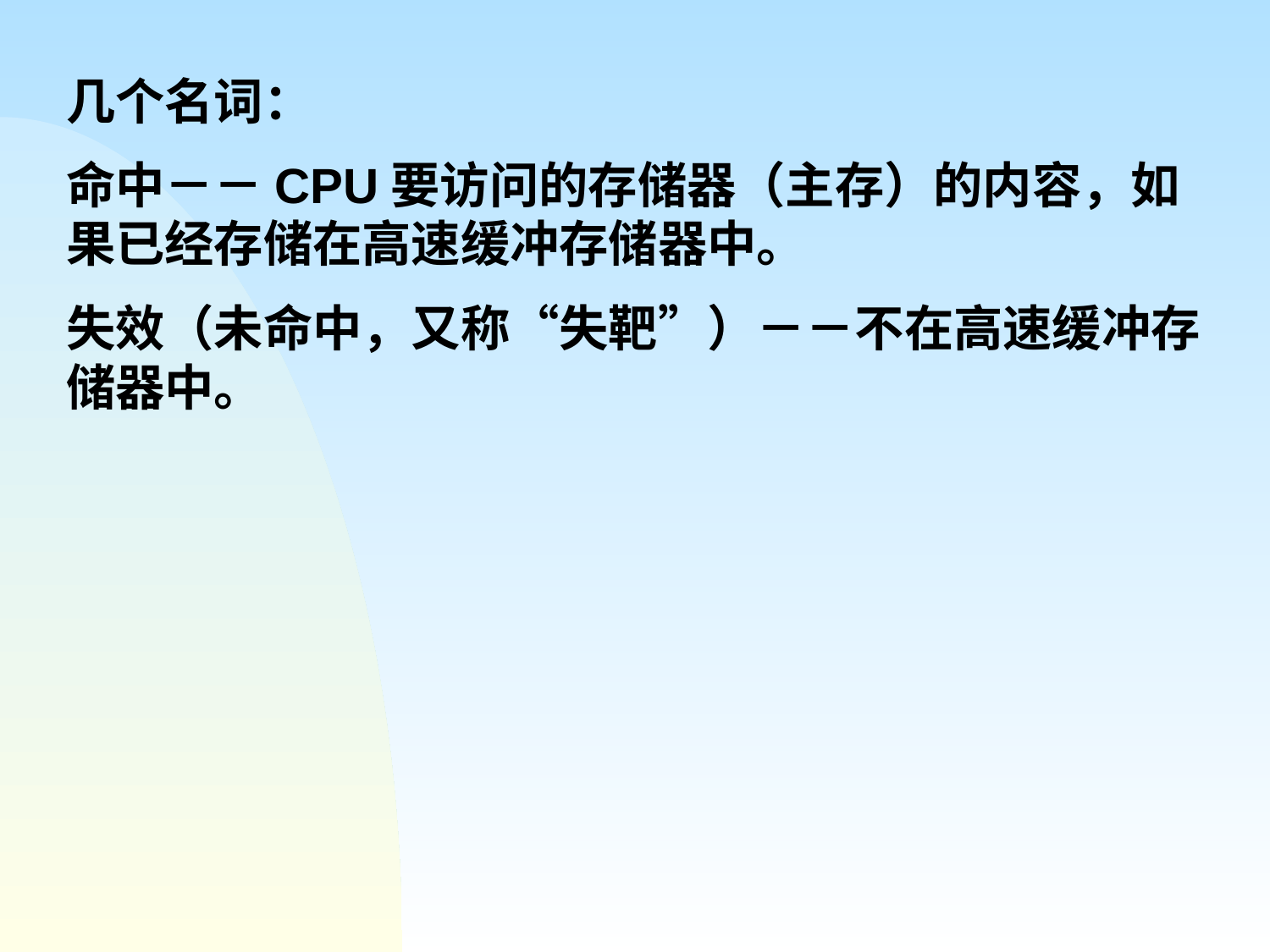

几个名词：
命中－－CPU要访问的存储器（主存）的内容，如果已经存储在高速缓冲存储器中。
失效（未命中，又称“失靶”）－－不在高速缓冲存储器中。
71